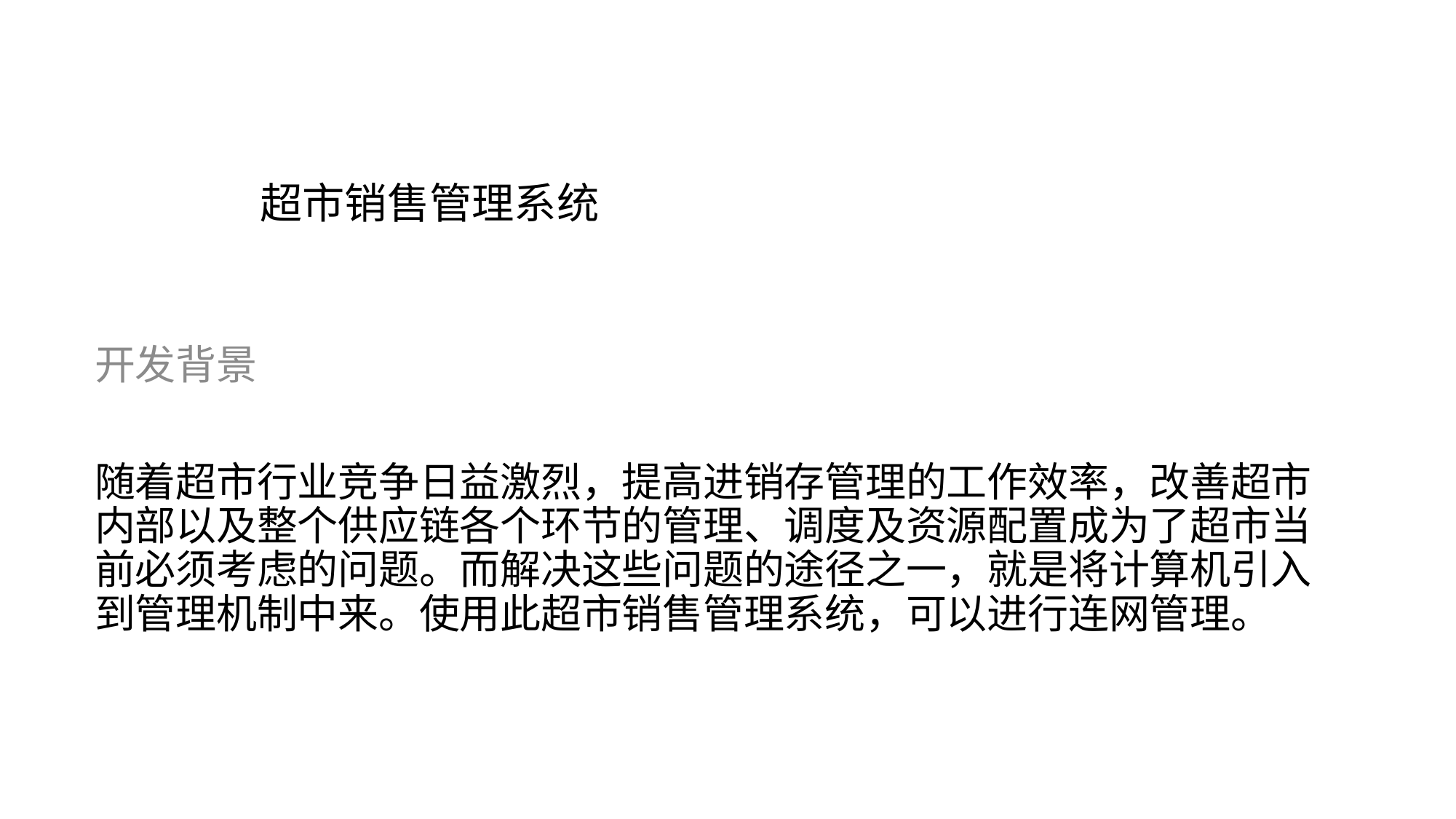

# 超市销售管理系统
开发背景

随着超市行业竞争日益激烈，提高进销存管理的工作效率，改善超市内部以及整个供应链各个环节的管理、调度及资源配置成为了超市当前必须考虑的问题。而解决这些问题的途径之一，就是将计算机引入到管理机制中来。使用此超市销售管理系统，可以进行连网管理。